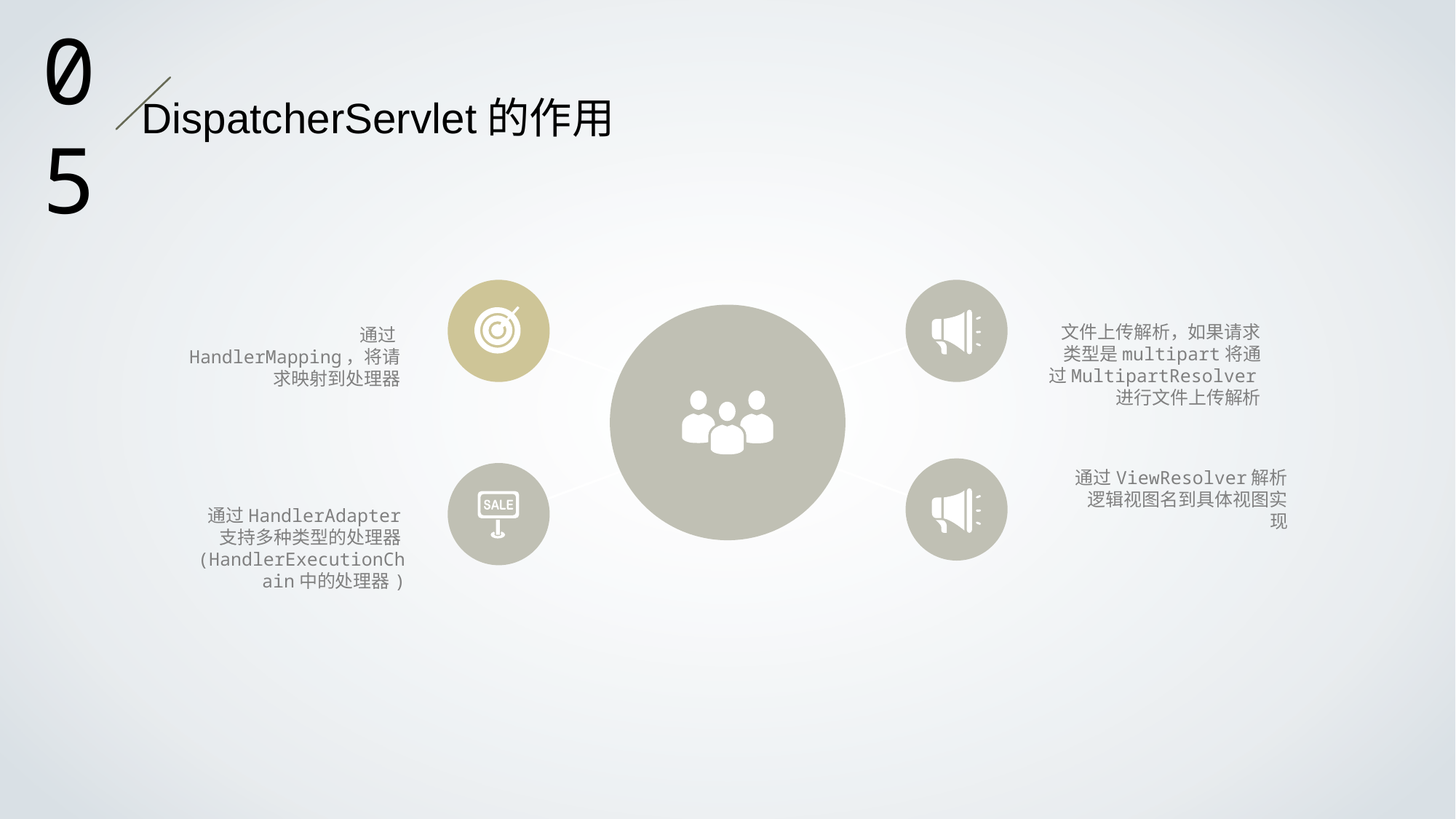

05
DispatcherServlet的作用

文件上传解析，如果请求类型是multipart将通过MultipartResolver进行文件上传解析
通过HandlerMapping，将请求映射到处理器

通过ViewResolver解析逻辑视图名到具体视图实现

通过HandlerAdapter支持多种类型的处理器(HandlerExecutionChain中的处理器)